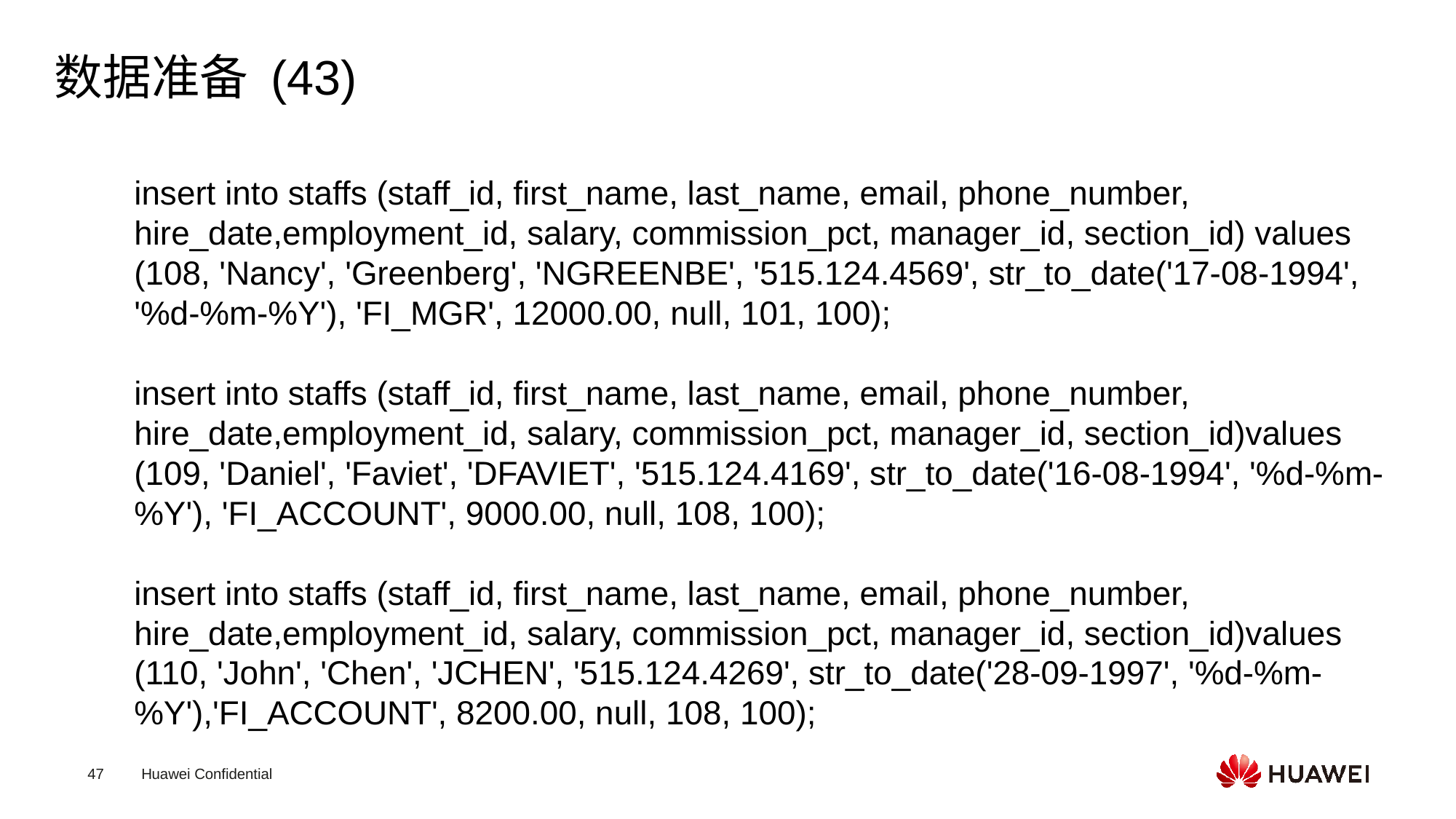

# 数据准备 (43)
insert into staffs (staff_id, first_name, last_name, email, phone_number, hire_date,employment_id, salary, commission_pct, manager_id, section_id) values (108, 'Nancy', 'Greenberg', 'NGREENBE', '515.124.4569', str_to_date('17-08-1994', '%d-%m-%Y'), 'FI_MGR', 12000.00, null, 101, 100);insert into staffs (staff_id, first_name, last_name, email, phone_number, hire_date,employment_id, salary, commission_pct, manager_id, section_id)values (109, 'Daniel', 'Faviet', 'DFAVIET', '515.124.4169', str_to_date('16-08-1994', '%d-%m-%Y'), 'FI_ACCOUNT', 9000.00, null, 108, 100);insert into staffs (staff_id, first_name, last_name, email, phone_number, hire_date,employment_id, salary, commission_pct, manager_id, section_id)values (110, 'John', 'Chen', 'JCHEN', '515.124.4269', str_to_date('28-09-1997', '%d-%m-%Y'),'FI_ACCOUNT', 8200.00, null, 108, 100);